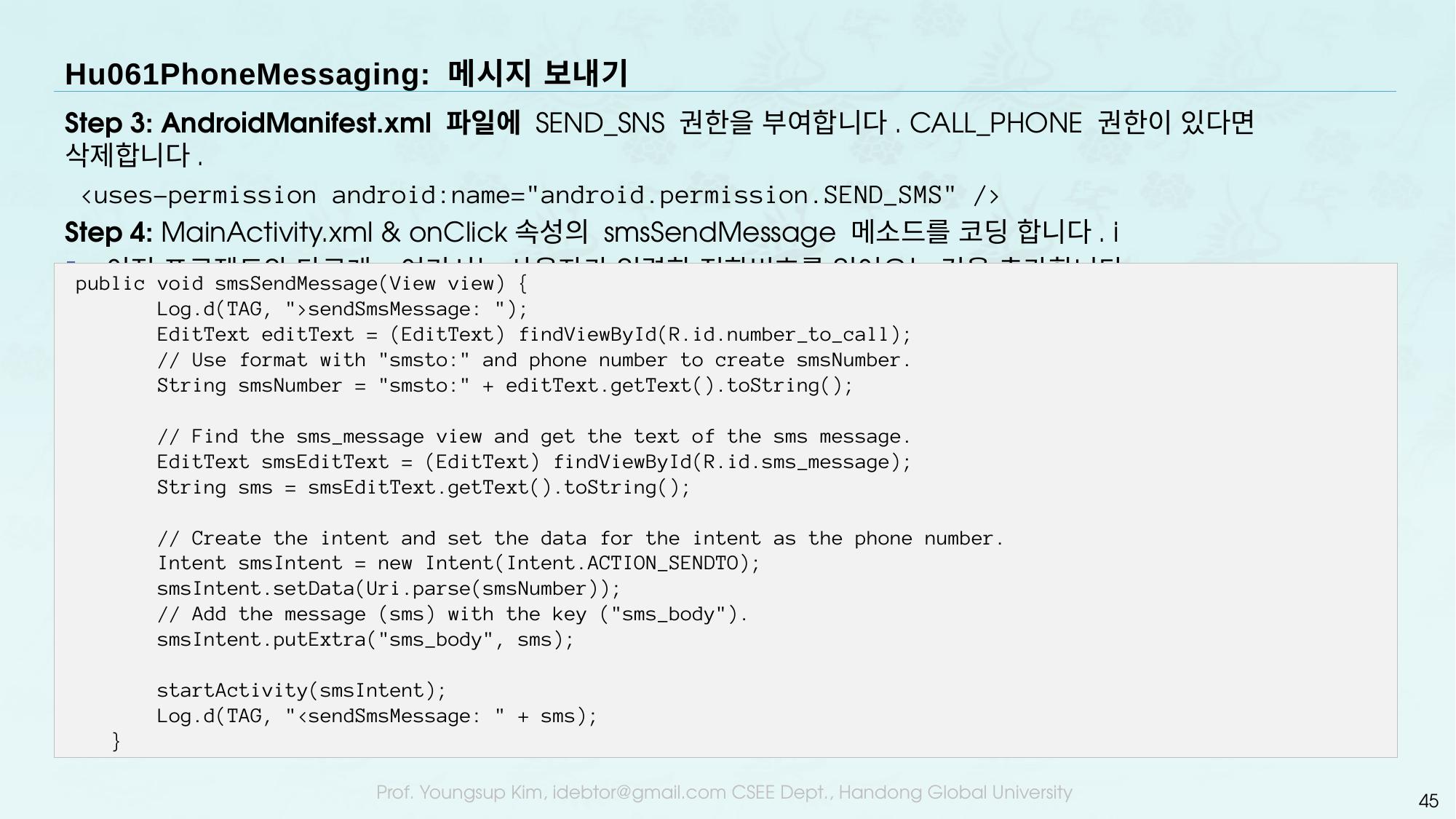

# Hu061PhoneMessaging: 메시지 보내기
Step 3: AndroidManifest.xml 파일에 SEND_SNS 권한을 부여합니다. CALL_PHONE 권한이 있다면 삭제합니다.
 <uses-permission android:name="android.permission.SEND_SMS" />
Step 4: MainActivity.xml & onClick속성의 smsSendMessage 메소드를 코딩 합니다. i
이전 프로젝트와 다르게, 여기서는 사용자가 입력한 전화번호를 읽어오는 것을 추가합니다.

 public void smsSendMessage(View view) {
        Log.d(TAG, ">sendSmsMessage: ");
        EditText editText = (EditText) findViewById(R.id.number_to_call);
        // Use format with "smsto:" and phone number to create smsNumber.
        String smsNumber = "smsto:" + editText.getText().toString();

        // Find the sms_message view and get the text of the sms message.
        EditText smsEditText = (EditText) findViewById(R.id.sms_message);
        String sms = smsEditText.getText().toString();

        // Create the intent and set the data for the intent as the phone number.
        Intent smsIntent = new Intent(Intent.ACTION_SENDTO);
        smsIntent.setData(Uri.parse(smsNumber));
        // Add the message (sms) with the key ("sms_body").
        smsIntent.putExtra("sms_body", sms);

        startActivity(smsIntent);
        Log.d(TAG, "<sendSmsMessage: " + sms);
    }
45